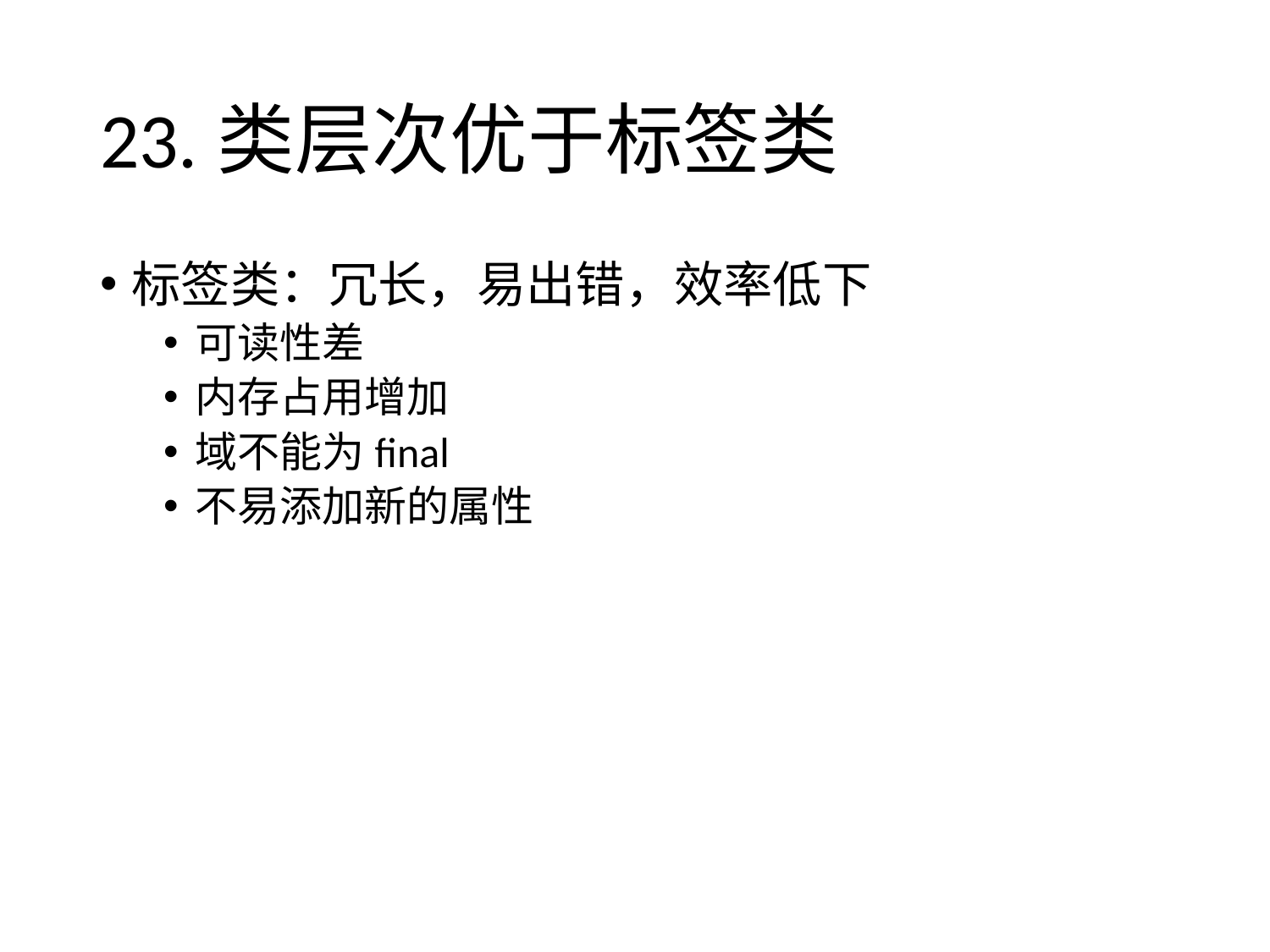

# 23.类层次优于标签类
标签类：冗长，易出错，效率低下
可读性差
内存占用增加
域不能为final
不易添加新的属性